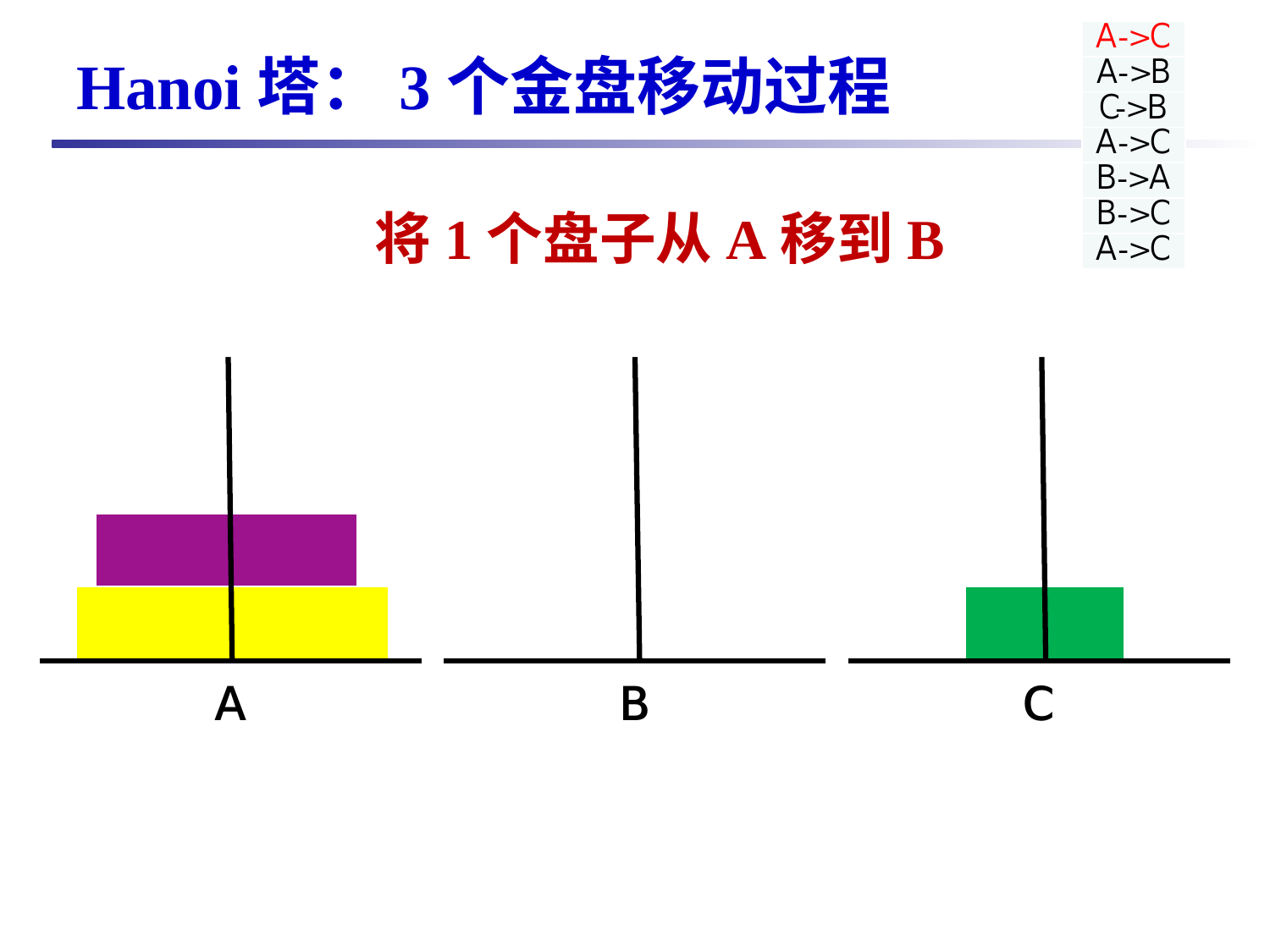

| A->C |
| --- |
| A->B |
| C->B |
| A->C |
| B->A |
| B->C |
| A->C |
Hanoi塔：3个金盘移动过程
将1个盘子从A移到B

A
B
C